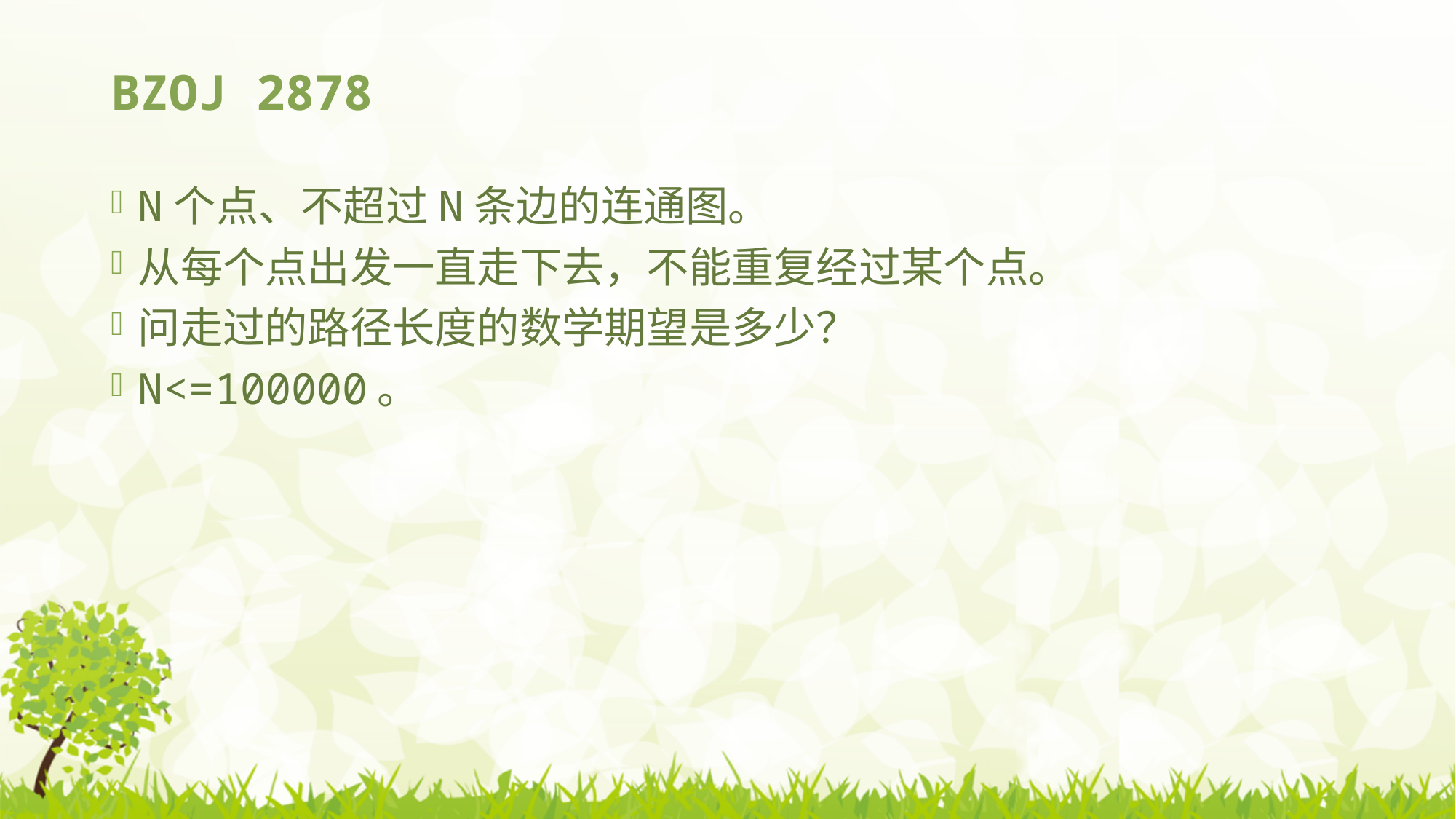

# BZOJ 2878
N个点、不超过N条边的连通图。
从每个点出发一直走下去，不能重复经过某个点。
问走过的路径长度的数学期望是多少？
N<=100000。